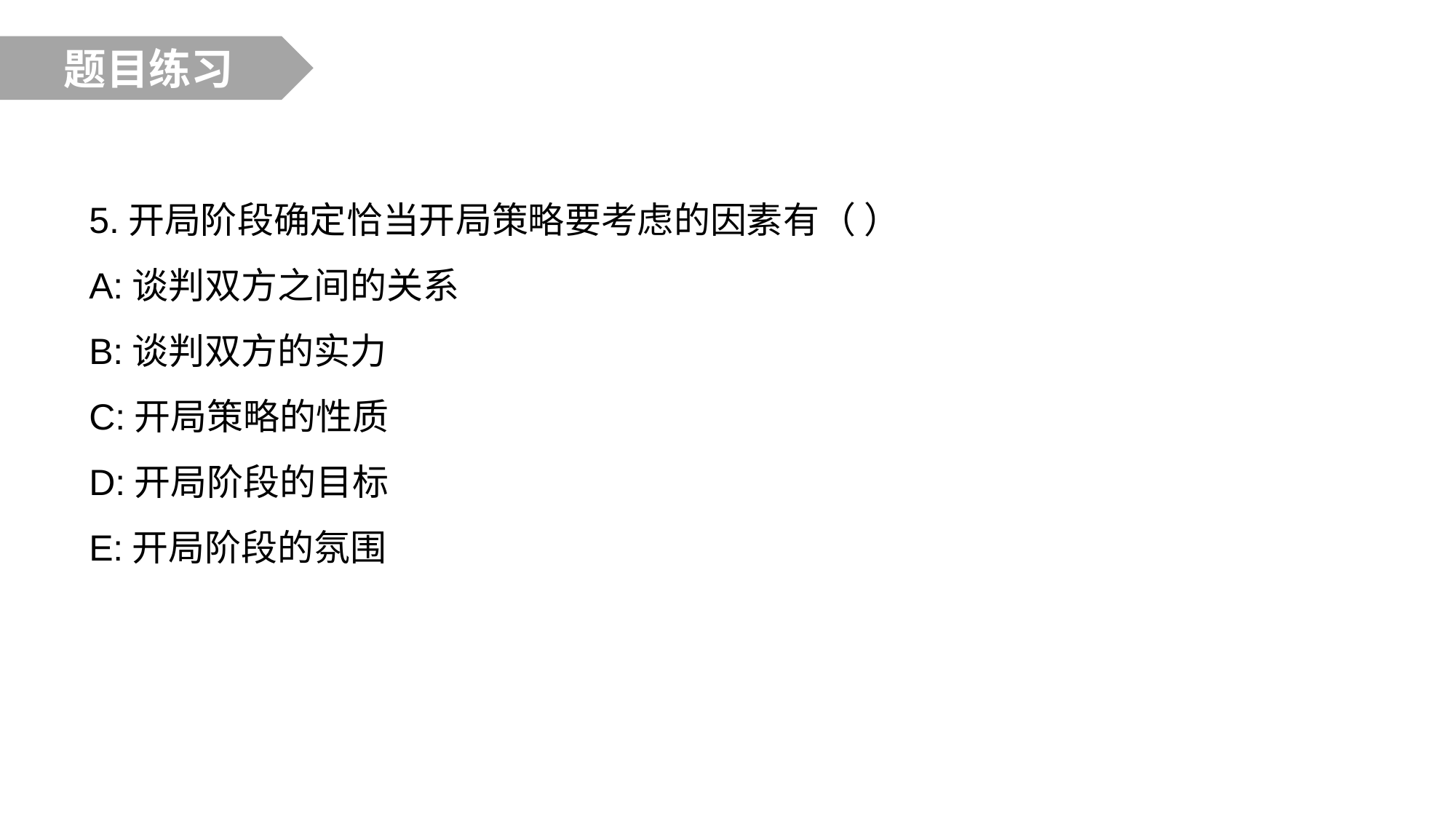

题目练习
5.开局阶段确定恰当开局策略要考虑的因素有（ ）
A:谈判双方之间的关系
B:谈判双方的实力
C:开局策略的性质
D:开局阶段的目标
E:开局阶段的氛围